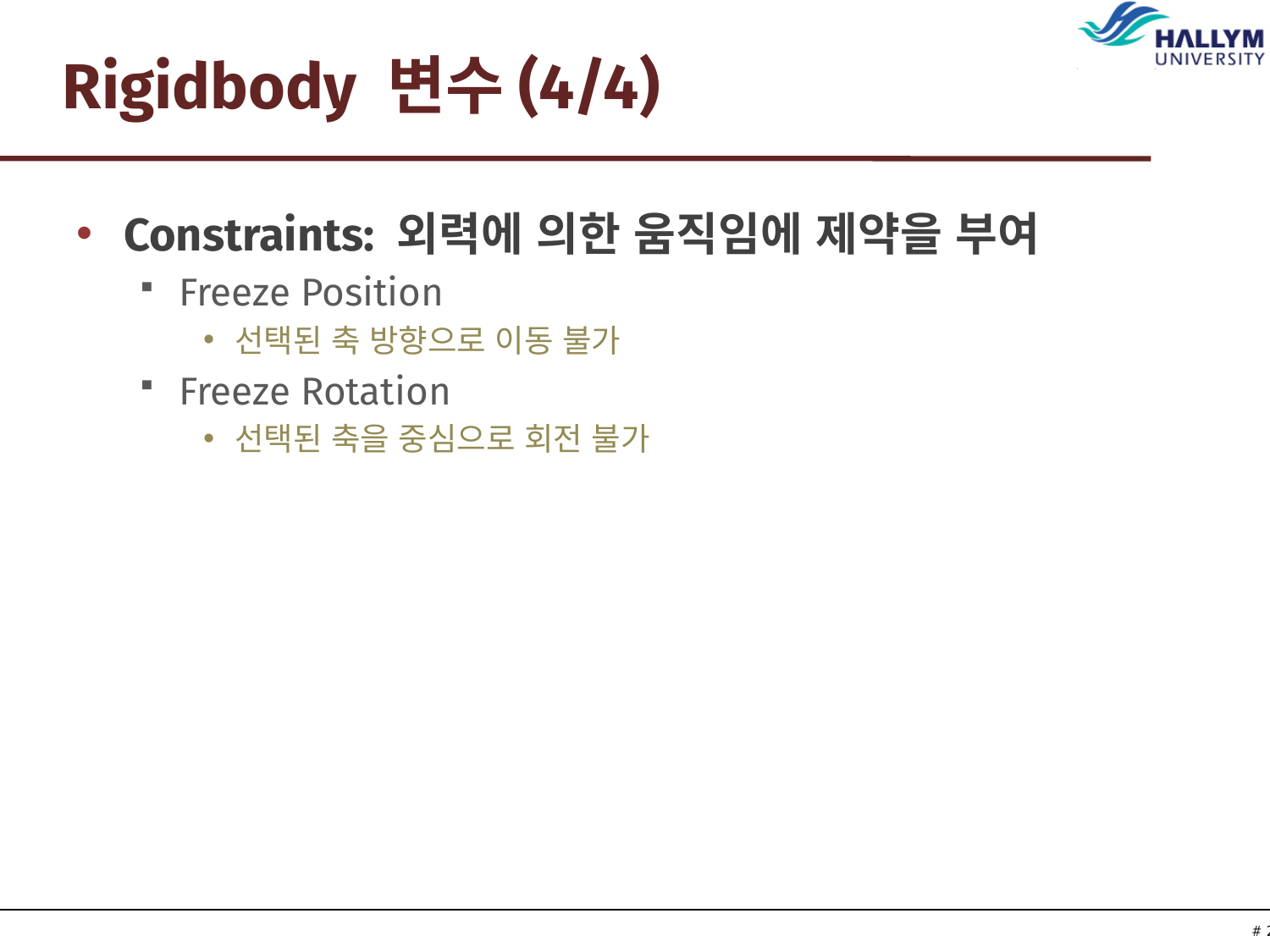

# Rigidbody 변수(4/4)
Constraints: 외력에 의한 움직임에 제약을 부여
Freeze Position
선택된 축 방향으로 이동 불가
Freeze Rotation
선택된 축을 중심으로 회전 불가